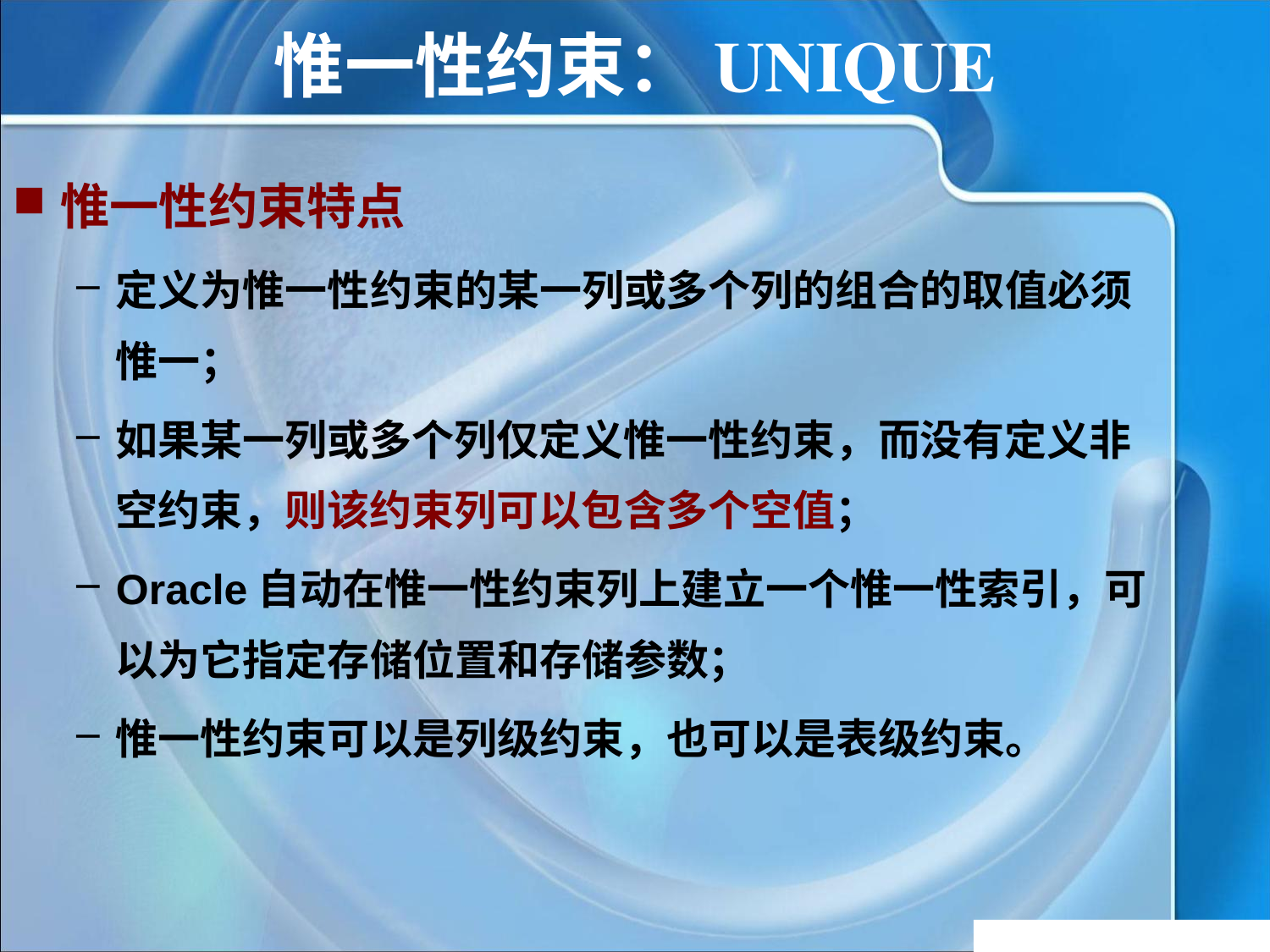

# 惟一性约束：UNIQUE
惟一性约束特点
定义为惟一性约束的某一列或多个列的组合的取值必须惟一；
如果某一列或多个列仅定义惟一性约束，而没有定义非空约束，则该约束列可以包含多个空值；
Oracle自动在惟一性约束列上建立一个惟一性索引，可以为它指定存储位置和存储参数；
惟一性约束可以是列级约束，也可以是表级约束。
24